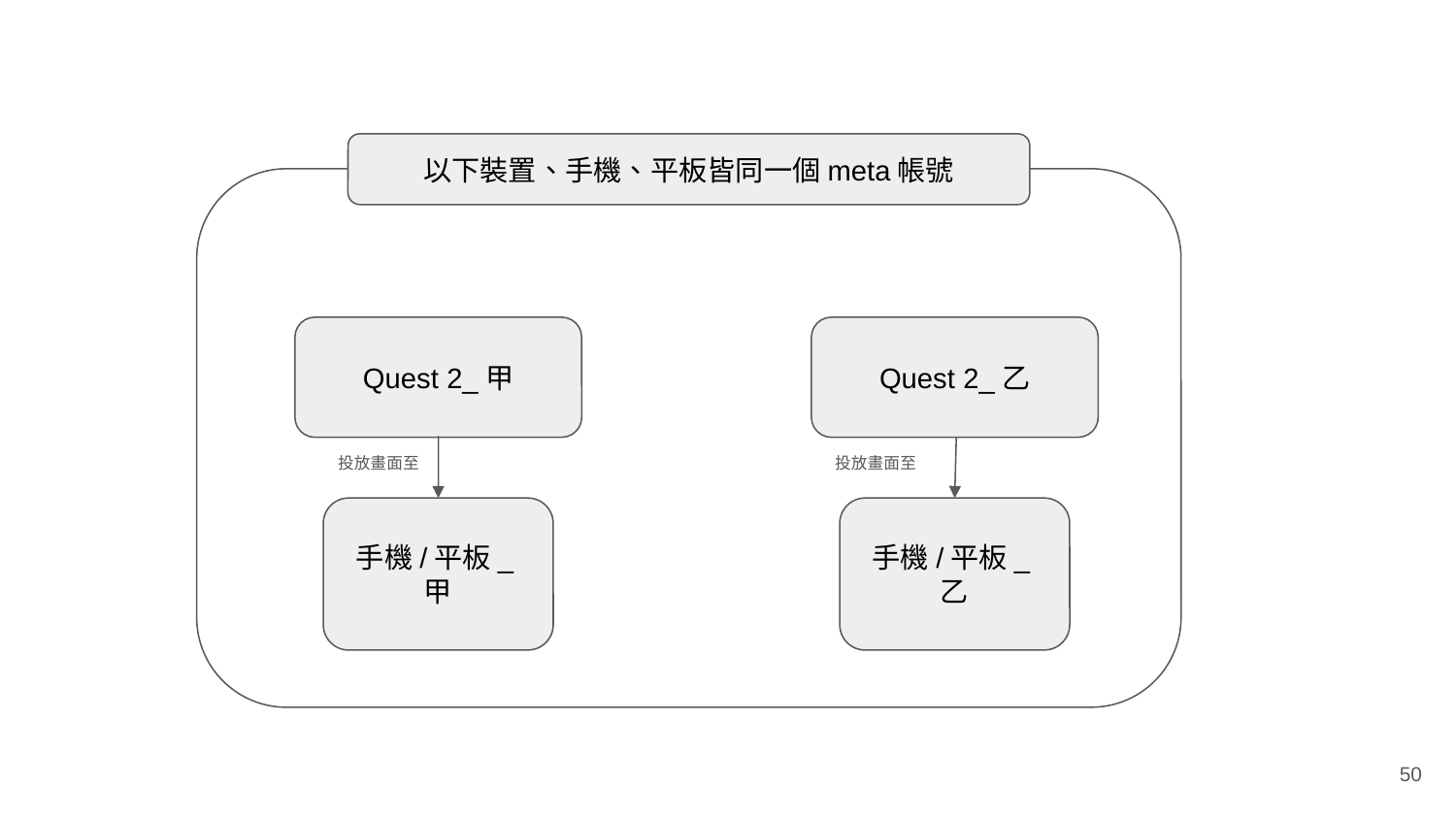

以下裝置、手機、平板皆同一個meta帳號

Quest 2_甲
Quest 2_乙
投放畫面至
投放畫面至
手機/平板_甲
手機/平板_乙
50